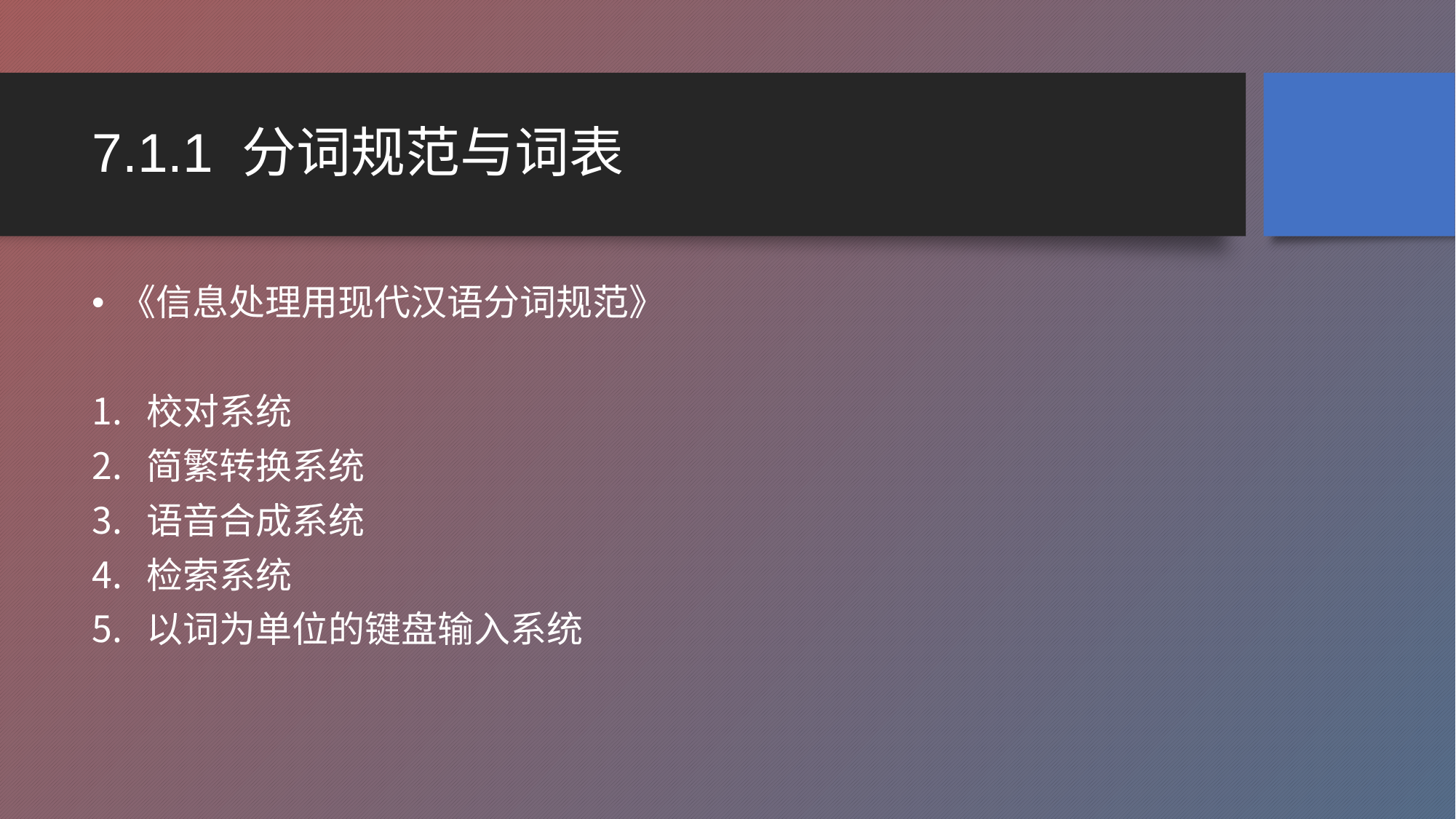

# 7.1.1 分词规范与词表
《信息处理用现代汉语分词规范》

校对系统
简繁转换系统
语音合成系统
检索系统
以词为单位的键盘输入系统